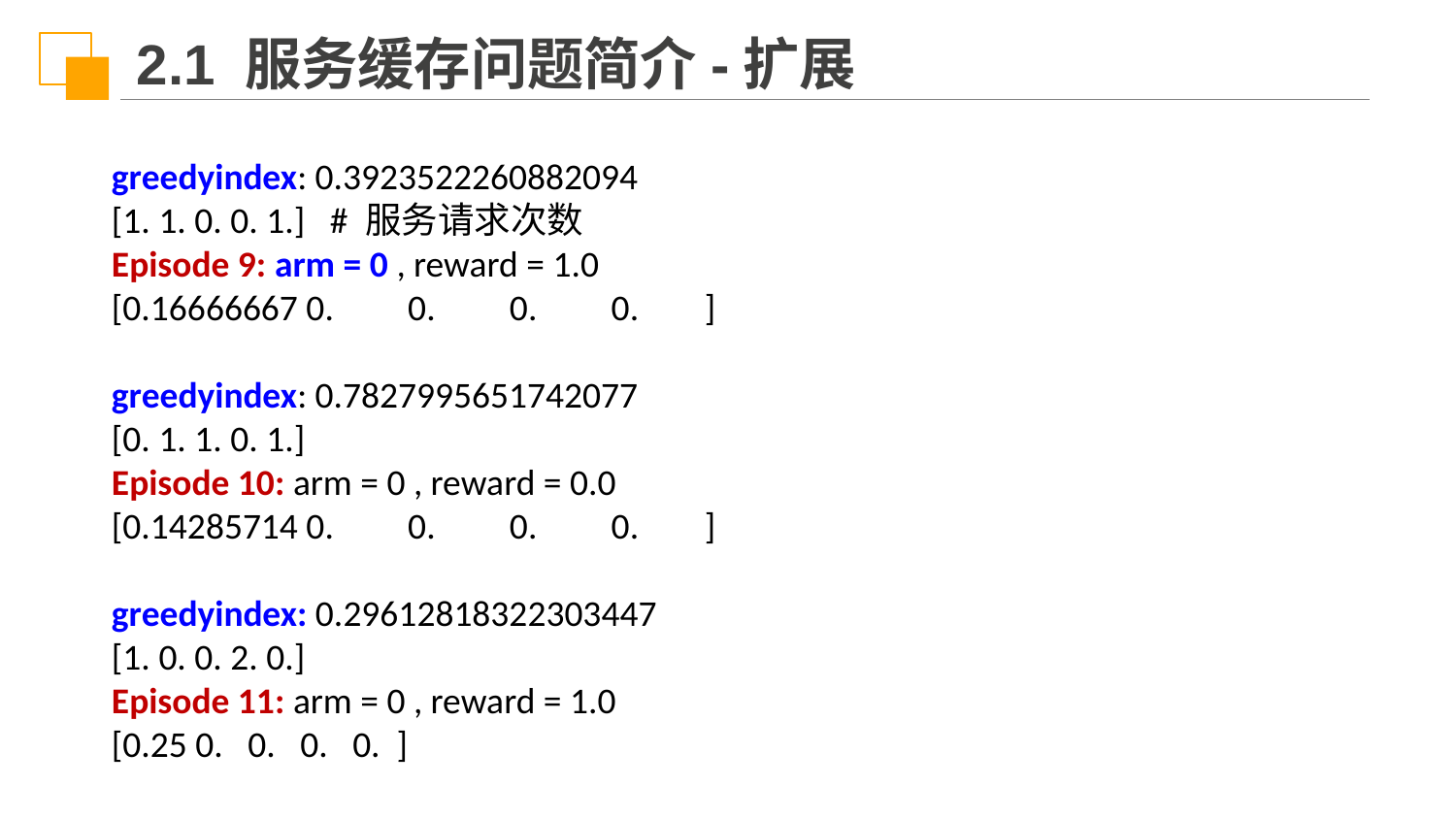

2.1 服务缓存问题简介-扩展
greedyindex: 0.3923522260882094
[1. 1. 0. 0. 1.]   # 服务请求次数
Episode 9: arm = 0 , reward = 1.0
[0.16666667 0.         0.         0.         0.        ]

greedyindex: 0.7827995651742077
[0. 1. 1. 0. 1.]
Episode 10: arm = 0 , reward = 0.0
[0.14285714 0.         0.         0.         0.        ]

greedyindex: 0.29612818322303447
[1. 0. 0. 2. 0.]
Episode 11: arm = 0 , reward = 1.0
[0.25 0.   0.   0.   0.  ]